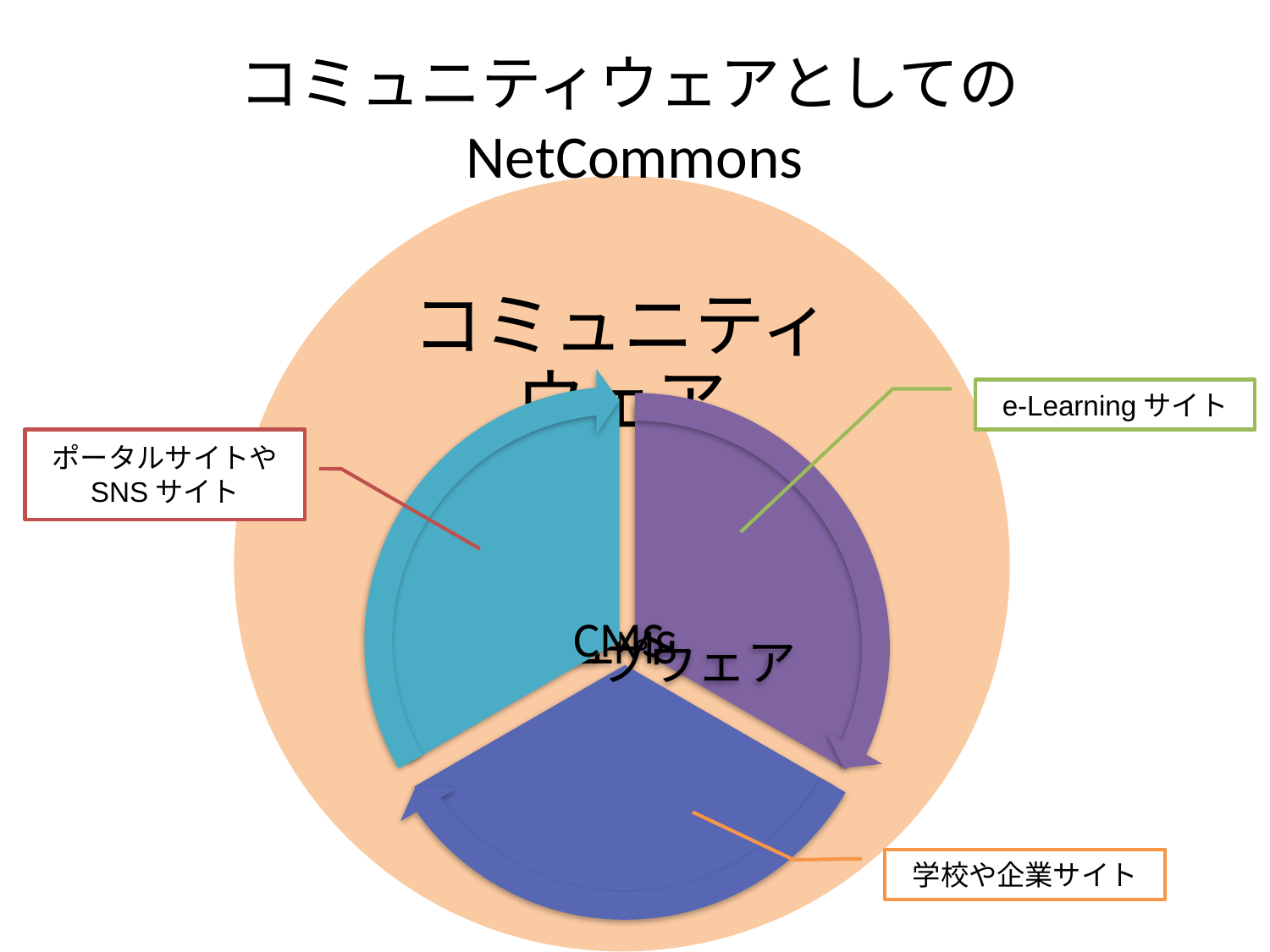

# コミュニティウェアとしてのNetCommons
コミュニティウェア
LMS
グループウェア
CMS
e-Learningサイト
ポータルサイトや
SNSサイト
学校や企業サイト